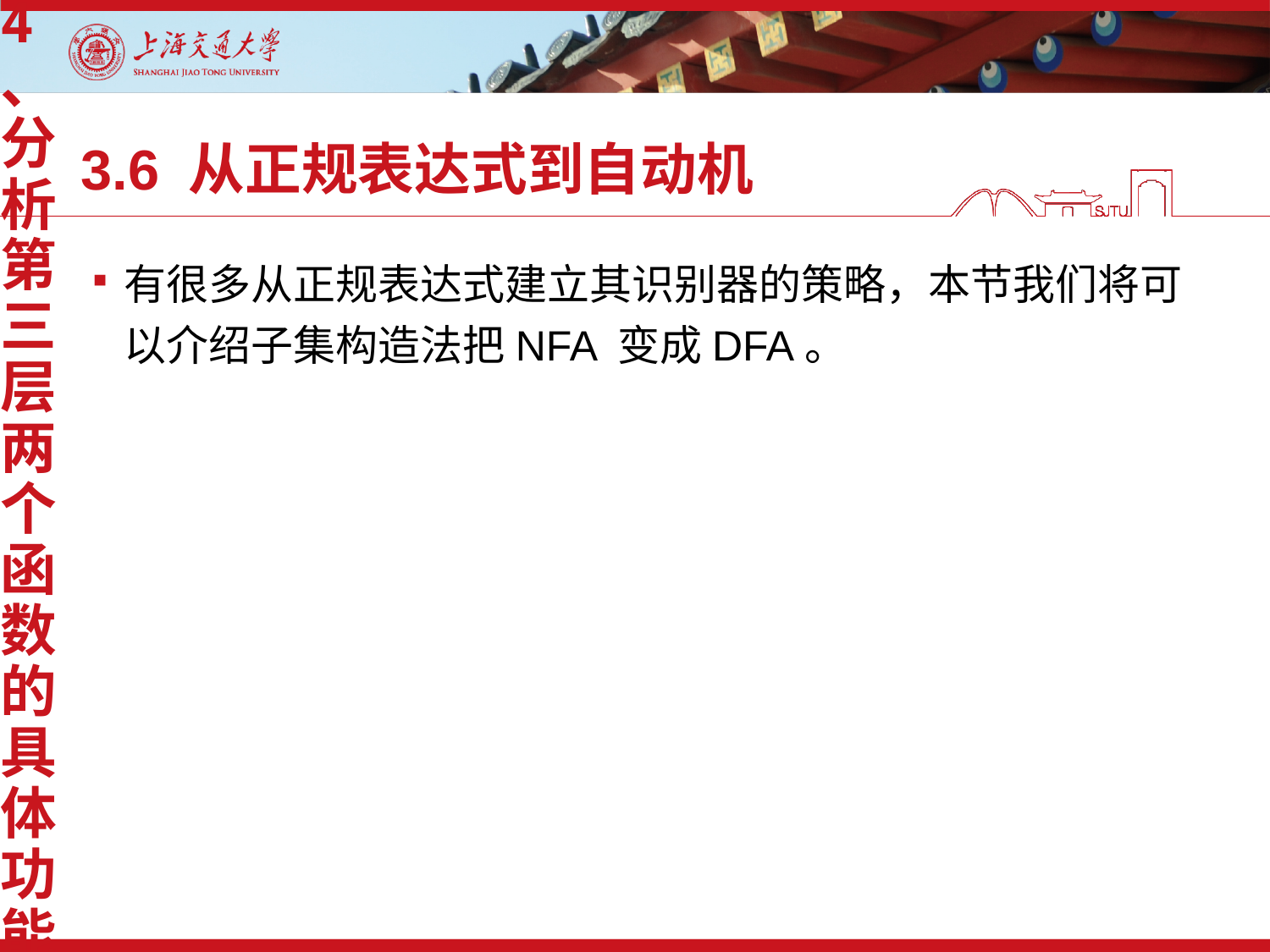

4、分析第三层两个函数的具体功能
# 3.6 从正规表达式到自动机
有很多从正规表达式建立其识别器的策略，本节我们将可以介绍子集构造法把NFA 变成DFA。